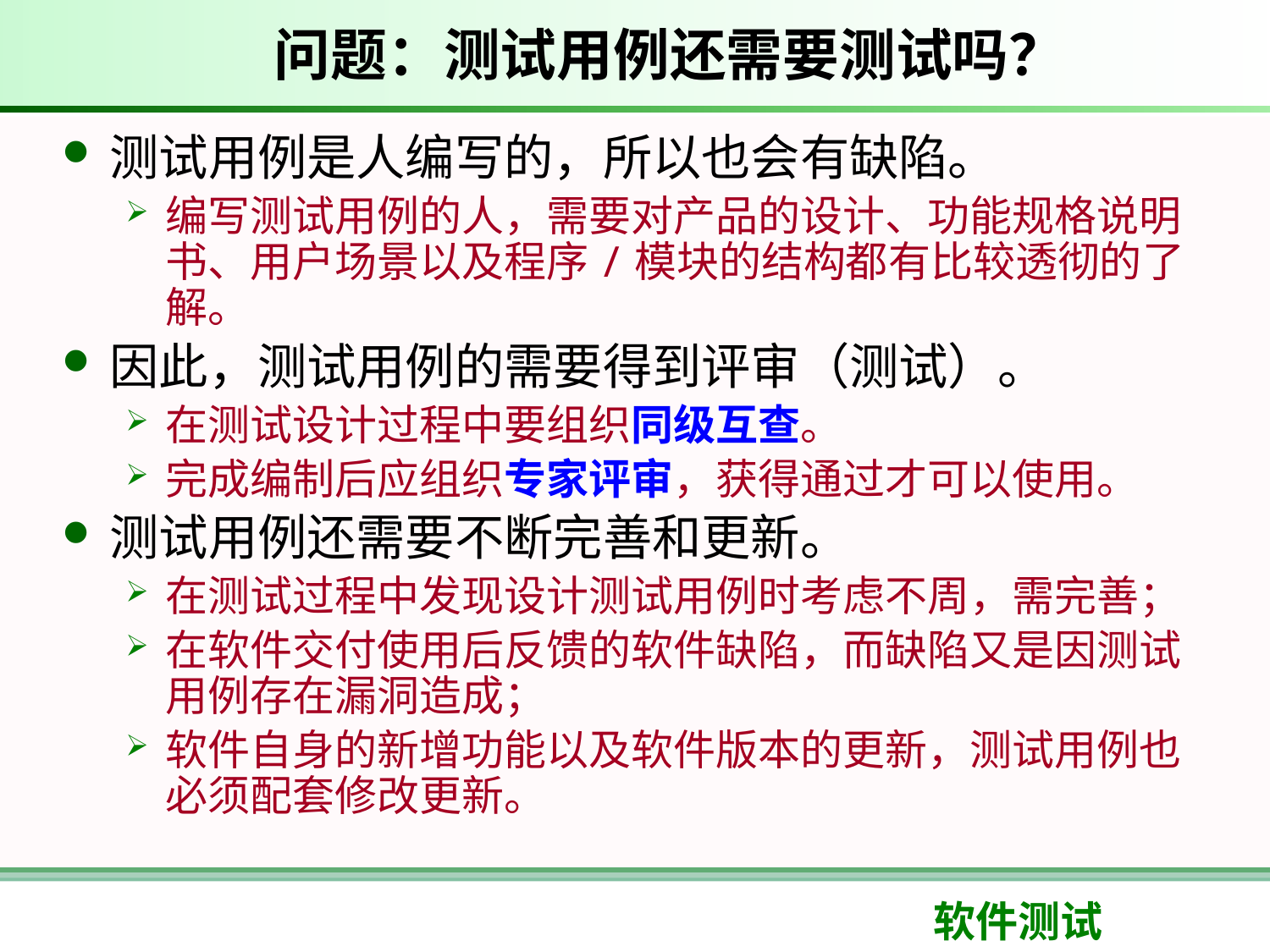

问题：测试用例还需要测试吗？
测试用例是人编写的，所以也会有缺陷。
编写测试用例的人，需要对产品的设计、功能规格说明书、用户场景以及程序/模块的结构都有比较透彻的了解。
因此，测试用例的需要得到评审（测试）。
在测试设计过程中要组织同级互查。
完成编制后应组织专家评审，获得通过才可以使用。
测试用例还需要不断完善和更新。
在测试过程中发现设计测试用例时考虑不周，需完善；
在软件交付使用后反馈的软件缺陷，而缺陷又是因测试用例存在漏洞造成；
软件自身的新增功能以及软件版本的更新，测试用例也必须配套修改更新。